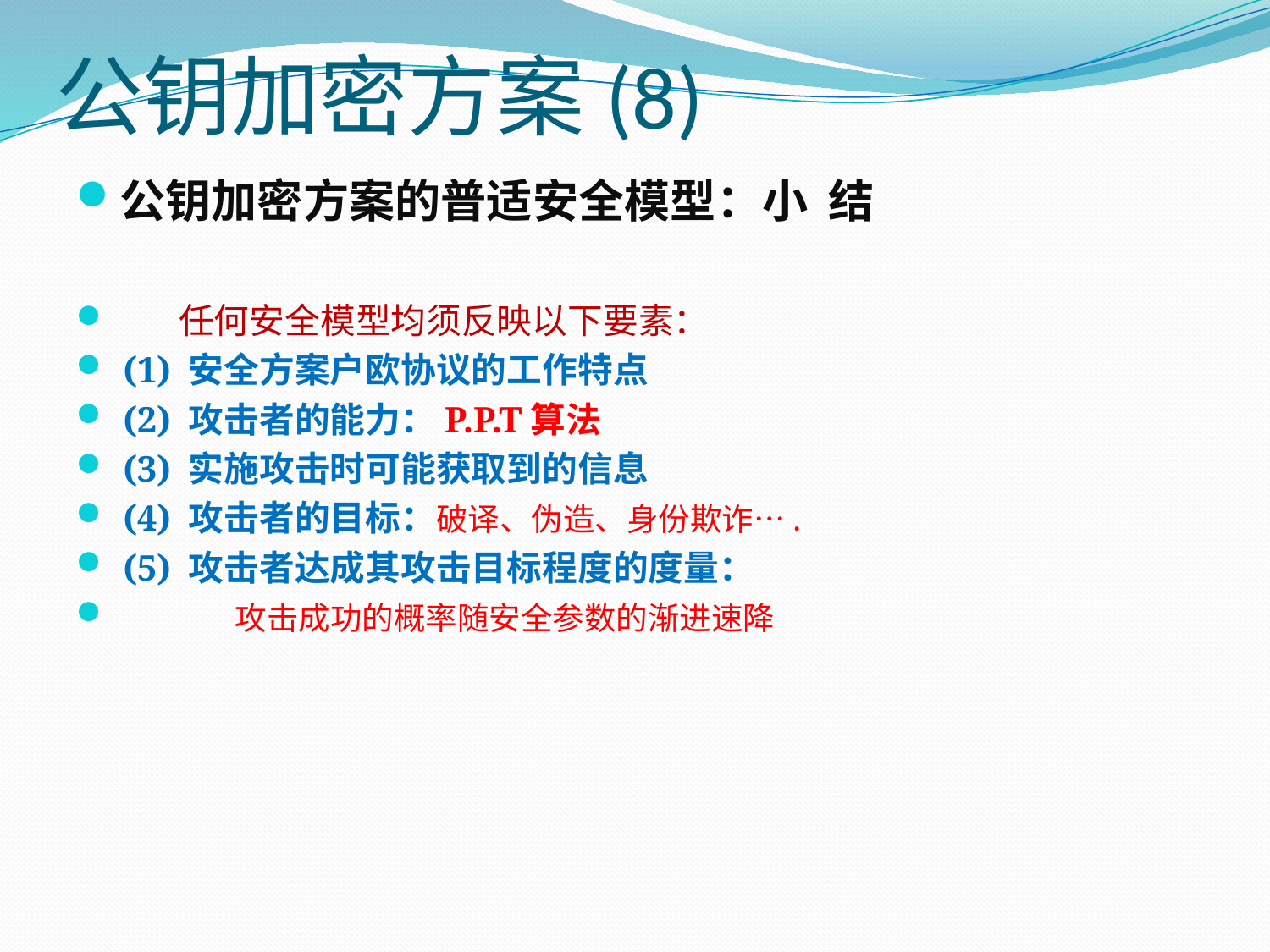

# 公钥加密方案(8)
公钥加密方案的普适安全模型：小  结

       任何安全模型均须反映以下要素：
 (1) 安全方案户欧协议的工作特点
 (2) 攻击者的能力：P.P.T算法
 (3) 实施攻击时可能获取到的信息
 (4) 攻击者的目标：破译、伪造、身份欺诈….
 (5) 攻击者达成其攻击目标程度的度量：
              攻击成功的概率随安全参数的渐进速降